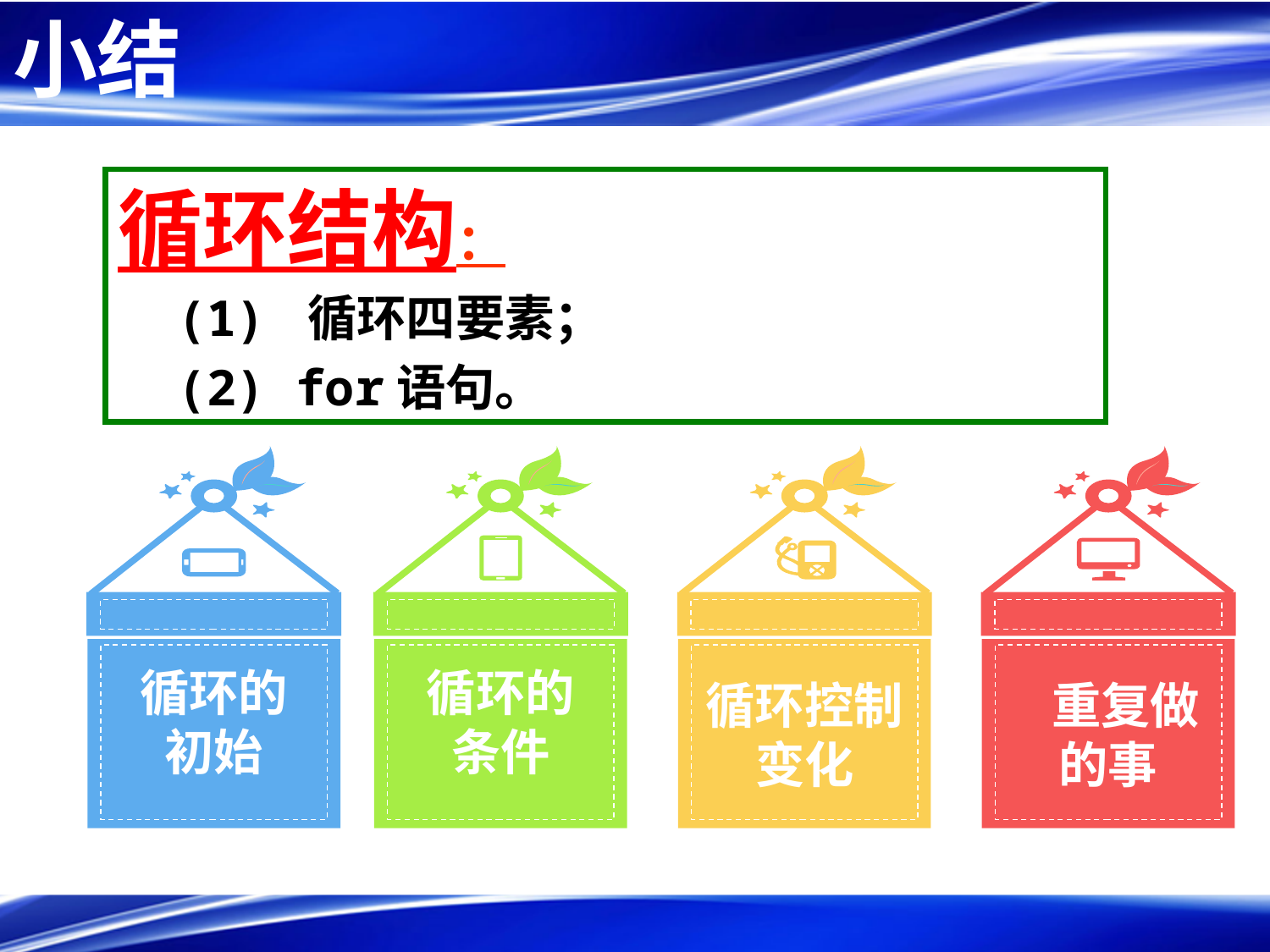

# 小结
循环结构：
  (1) 循环四要素；
  (2) for语句。

循环的初始

循环的条件

循环控制变化

  重复做的事